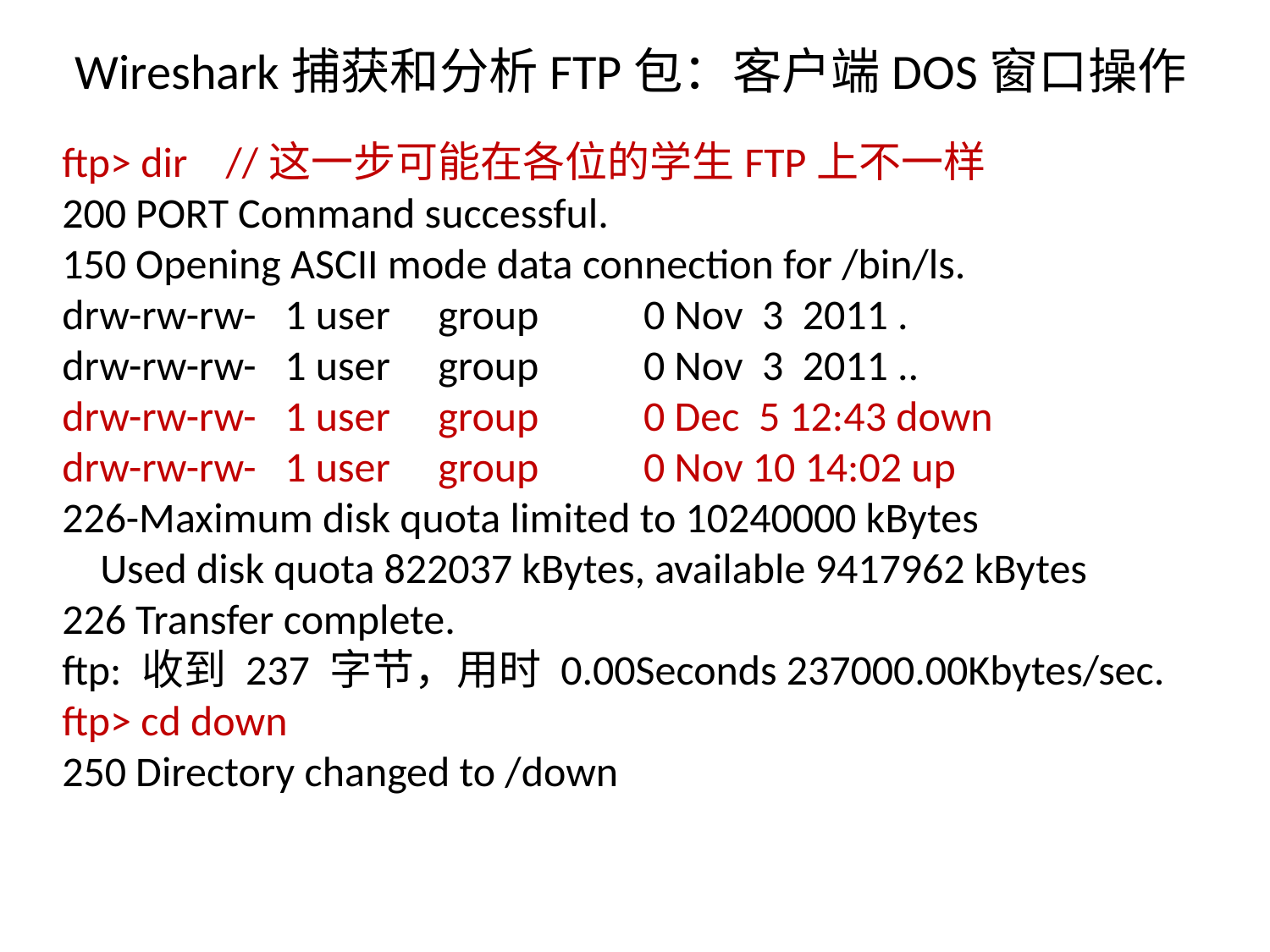

# Wireshark捕获和分析FTP包：客户端DOS窗口操作
ftp> dir    //这一步可能在各位的学生FTP上不一样
200 PORT Command successful.
150 Opening ASCII mode data connection for /bin/ls.
drw-rw-rw-   1 user     group           0 Nov  3  2011 .
drw-rw-rw-   1 user     group           0 Nov  3  2011 ..
drw-rw-rw-   1 user     group           0 Dec  5 12:43 down
drw-rw-rw-   1 user     group           0 Nov 10 14:02 up
226-Maximum disk quota limited to 10240000 kBytes
    Used disk quota 822037 kBytes, available 9417962 kBytes
226 Transfer complete.
ftp: 收到 237 字节，用时 0.00Seconds 237000.00Kbytes/sec.
ftp> cd down
250 Directory changed to /down